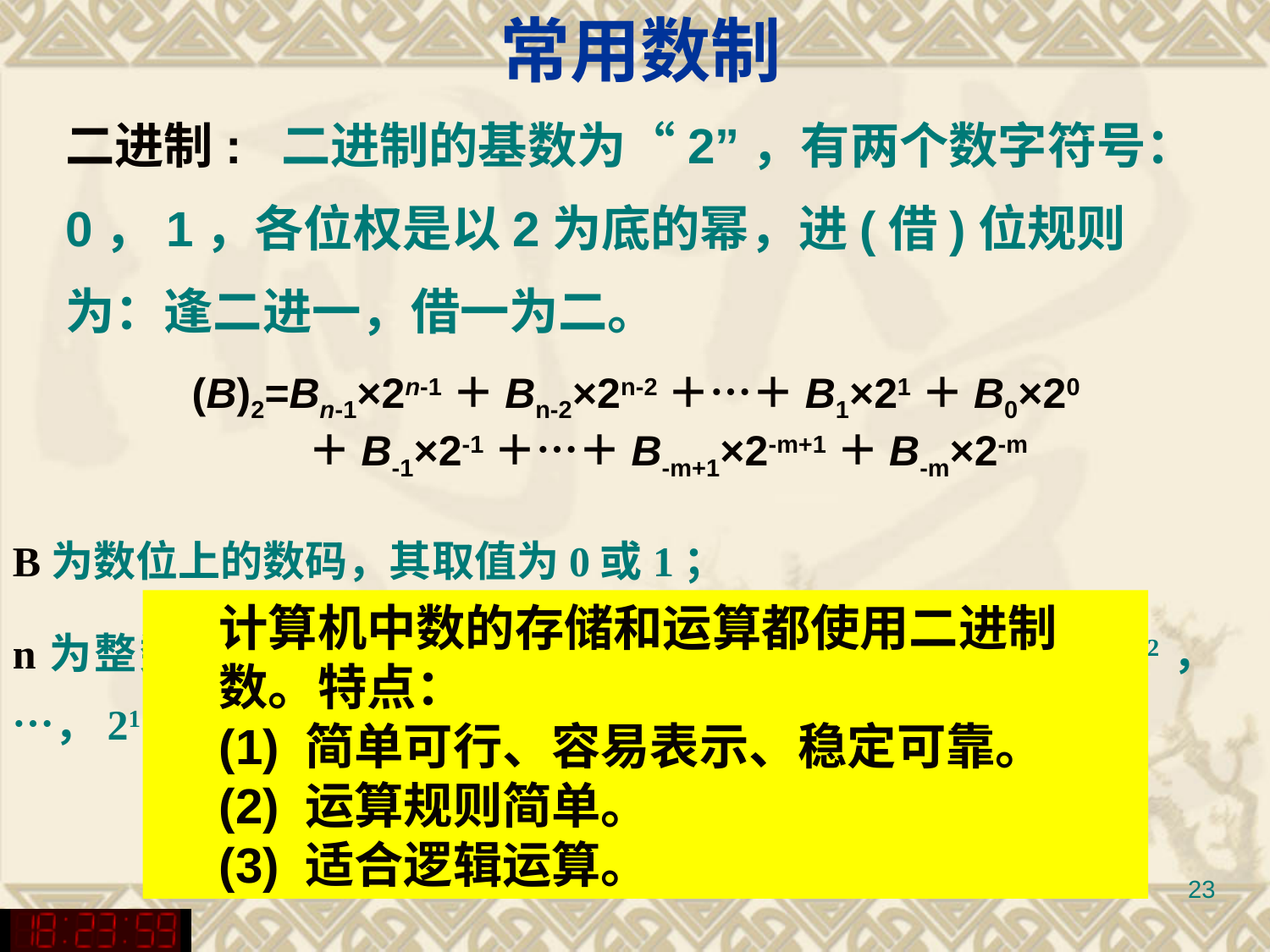

常用数制
二进制:  二进制的基数为“2”，有两个数字符号：0，1，各位权是以2为底的幂，进(借)位规则为：逢二进一，借一为二。

　　(B)2=Bn-1×2n-1＋Bn-2×2n-2＋…＋B1×21＋B0×20
　　　　　＋B-1×2-1＋…＋B-m+1×2-m+1＋B-m×2-m

B为数位上的数码，其取值为0或1；
n为整数位个数，m为小数位个数。2为基数，2n-1，2n-2，…，21，20，2-1，…，2-m是二进制数的位权。
计算机中数的存储和运算都使用二进制数。特点：
(1) 简单可行、容易表示、稳定可靠。
(2) 运算规则简单。
(3) 适合逻辑运算。
23